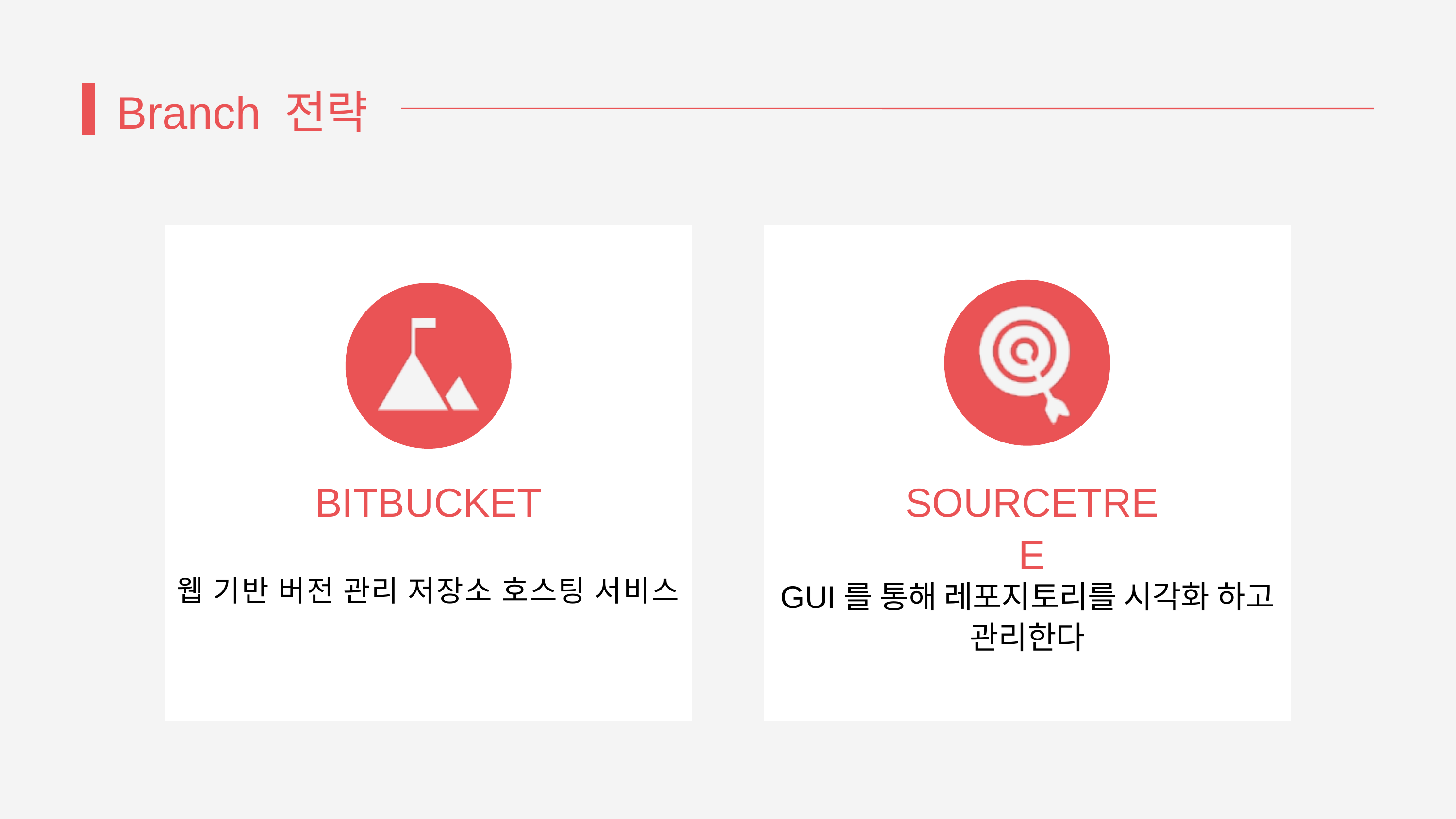

Branch 전략

BITBUCKET
SOURCETREE
웹 기반 버전 관리 저장소 호스팅 서비스
GUI를 통해 레포지토리를 시각화 하고 관리한다